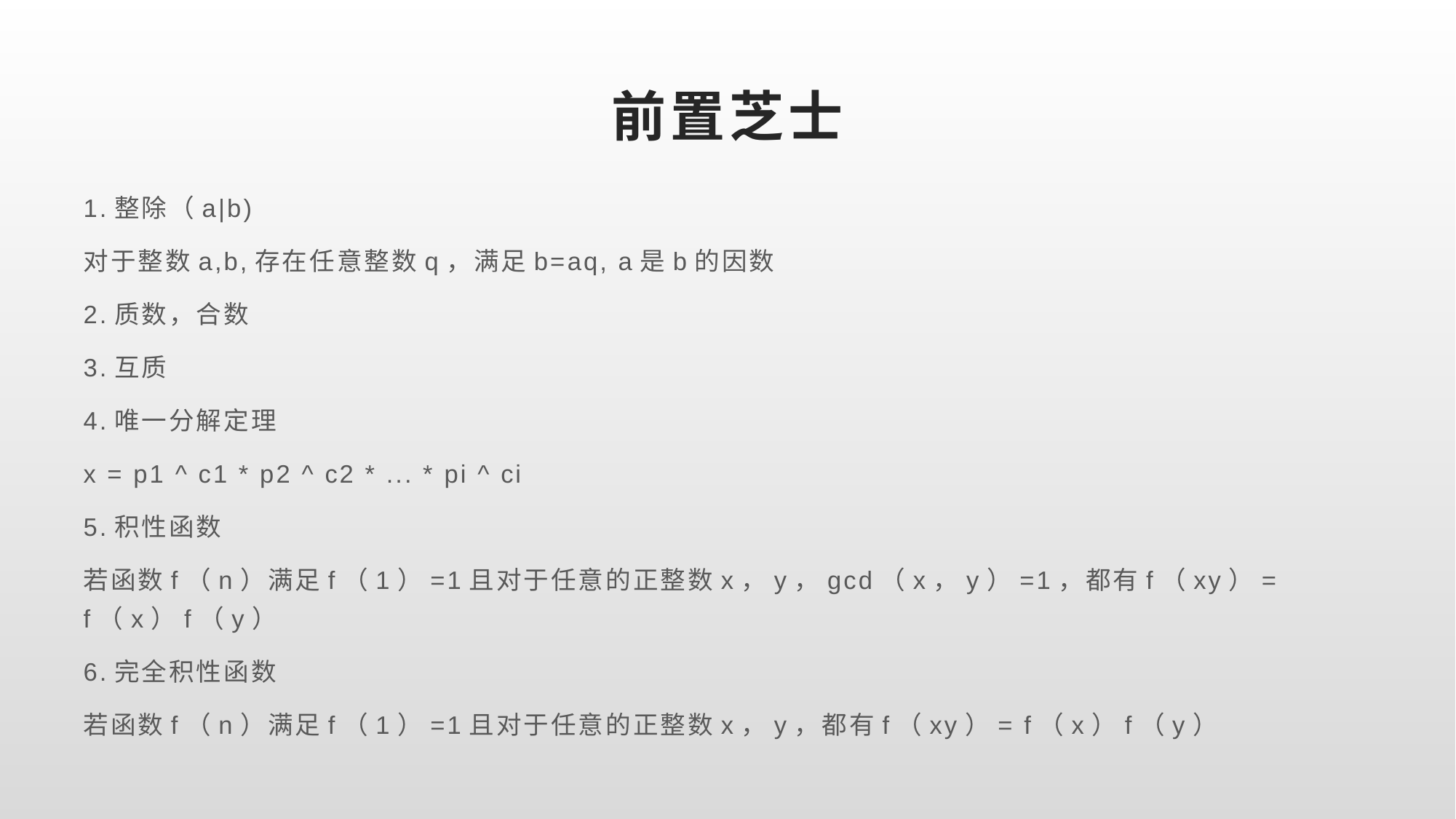

# 前置芝士
1.整除（a|b)
对于整数a,b,存在任意整数q，满足b=aq, a是b的因数
2.质数，合数
3.互质
4.唯一分解定理
x = p1 ^ c1 * p2 ^ c2 * ... * pi ^ ci
5.积性函数
若函数f（n）满足f（1）=1且对于任意的正整数x，y，gcd（x，y）=1，都有f（xy）= f（x）f（y）
6.完全积性函数
若函数f（n）满足f（1）=1且对于任意的正整数x，y，都有f（xy）= f（x）f（y）